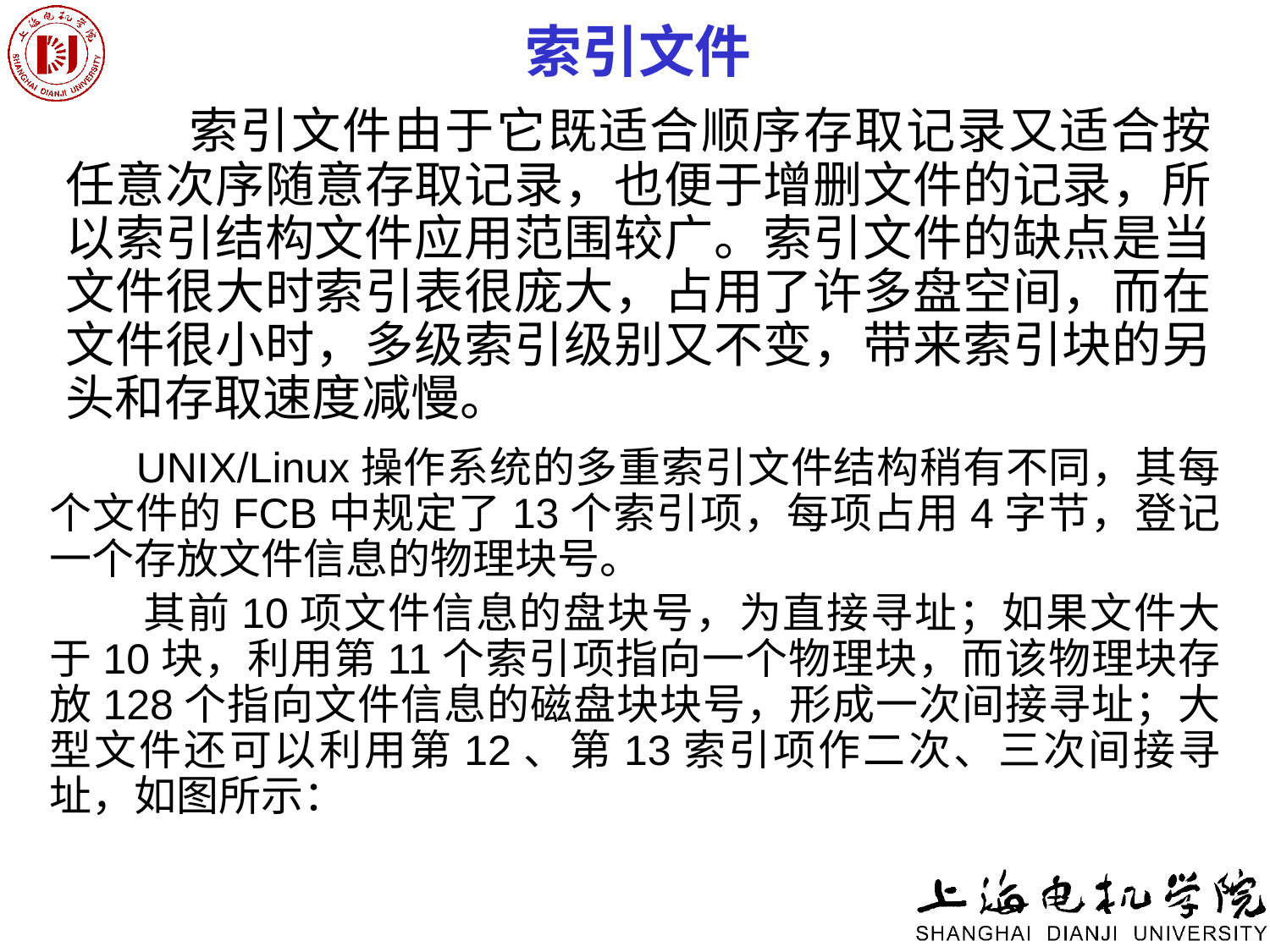

# 索引文件
    索引文件由于它既适合顺序存取记录又适合按任意次序随意存取记录，也便于增删文件的记录，所以索引结构文件应用范围较广。索引文件的缺点是当文件很大时索引表很庞大，占用了许多盘空间，而在文件很小时，多级索引级别又不变，带来索引块的另头和存取速度减慢。
   UNIX/Linux操作系统的多重索引文件结构稍有不同，其每个文件的FCB中规定了13个索引项，每项占用4字节，登记一个存放文件信息的物理块号。
   其前10项文件信息的盘块号，为直接寻址；如果文件大于10块，利用第11个索引项指向一个物理块，而该物理块存放128个指向文件信息的磁盘块块号，形成一次间接寻址；大型文件还可以利用第12、第13索引项作二次、三次间接寻址，如图所示：